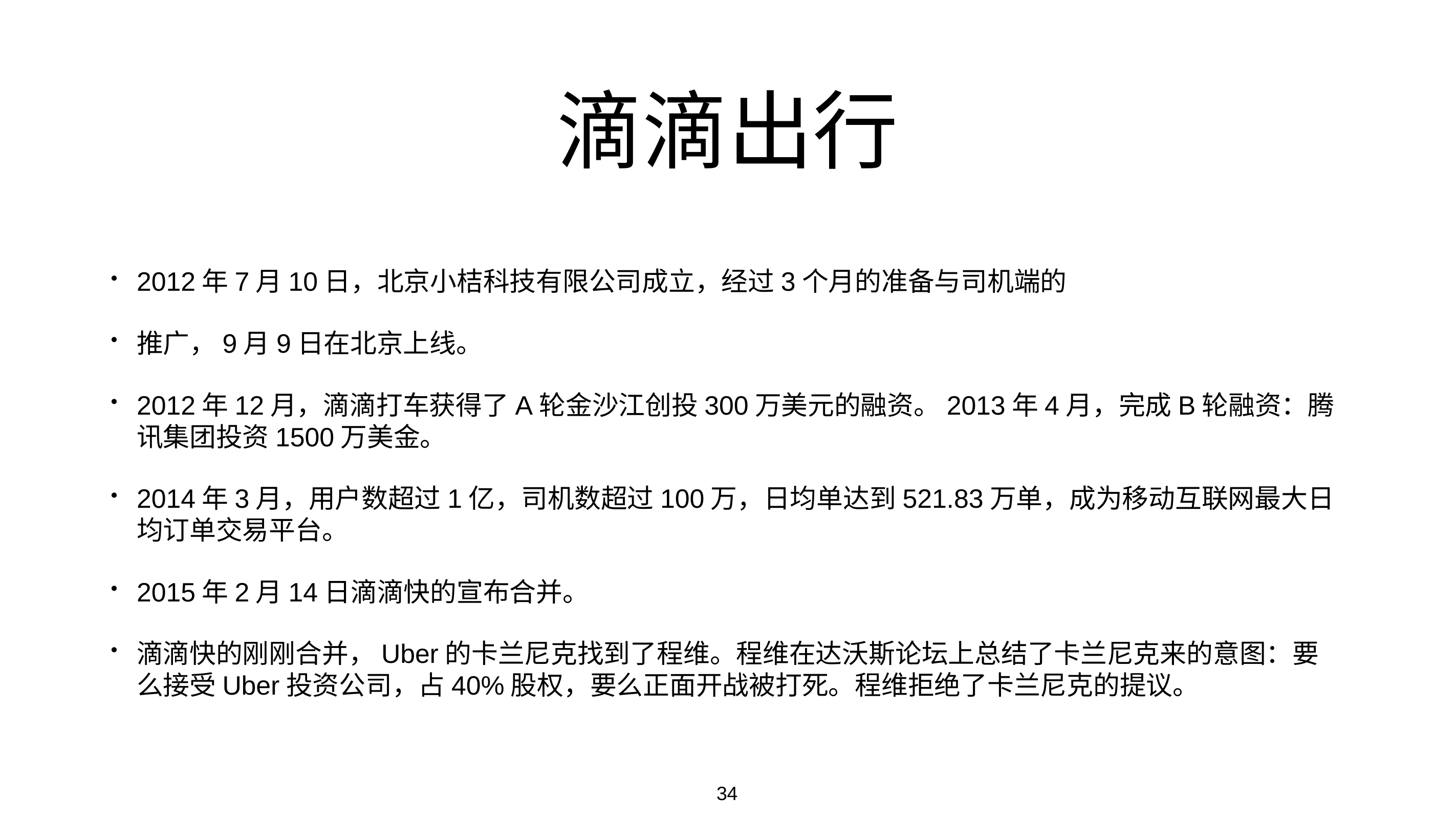

# 滴滴出行
2012年7月10日，北京小桔科技有限公司成立，经过3个月的准备与司机端的
推广，9月9日在北京上线。
2012年12月，滴滴打车获得了A轮金沙江创投300万美元的融资。2013年4月，完成B轮融资：腾讯集团投资1500万美金。
2014年3月，用户数超过1亿，司机数超过100万，日均单达到521.83万单，成为移动互联网最大日均订单交易平台。
2015年2月14日滴滴快的宣布合并。
滴滴快的刚刚合并，Uber的卡兰尼克找到了程维。程维在达沃斯论坛上总结了卡兰尼克来的意图：要么接受Uber投资公司，占40%股权，要么正面开战被打死。程维拒绝了卡兰尼克的提议。
34